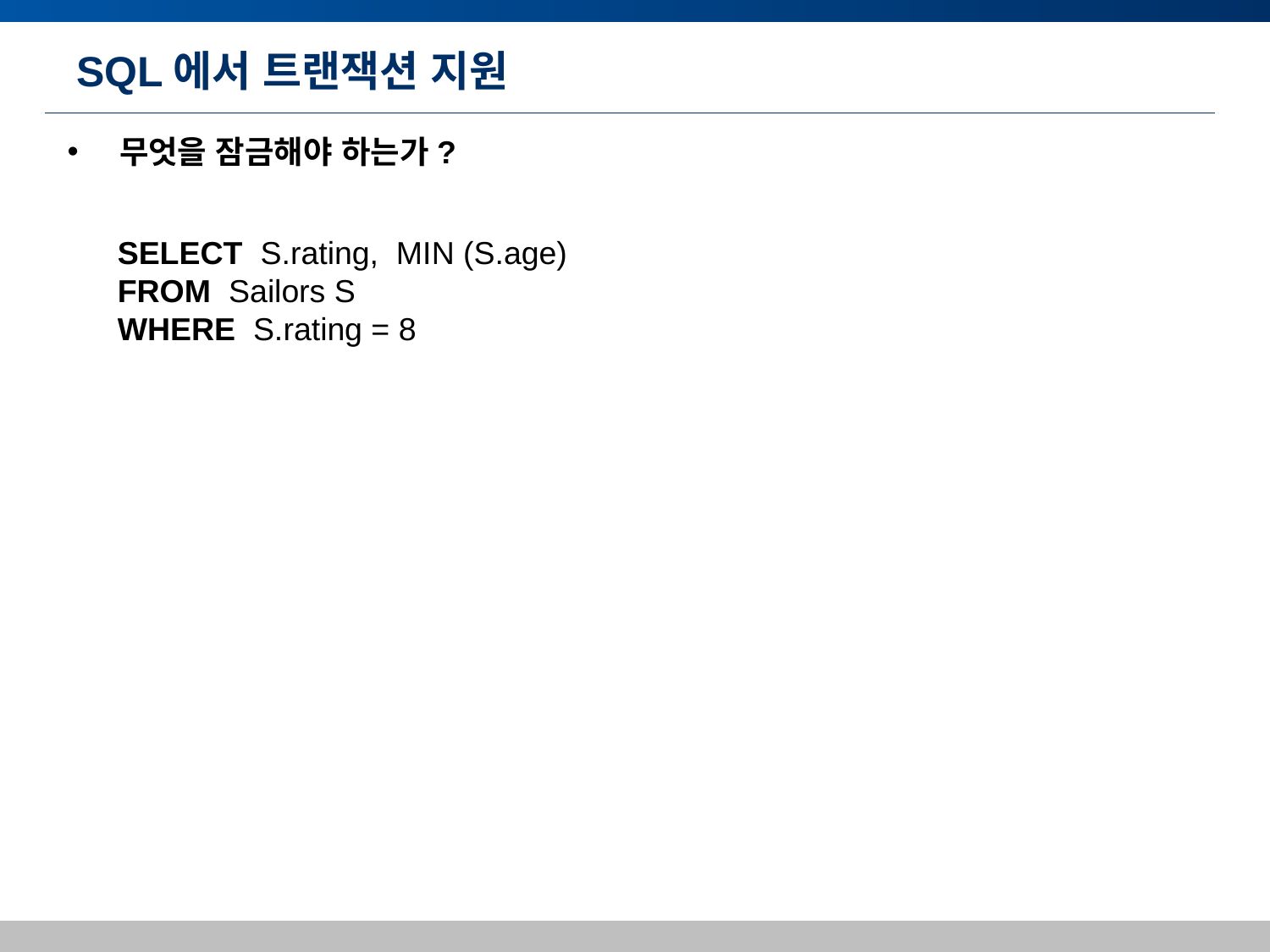

# SQL에서 트랜잭션 지원
  무엇을 잠금해야 하는가?
SELECT  S.rating,  MIN (S.age)
FROM  Sailors S
WHERE  S.rating = 8